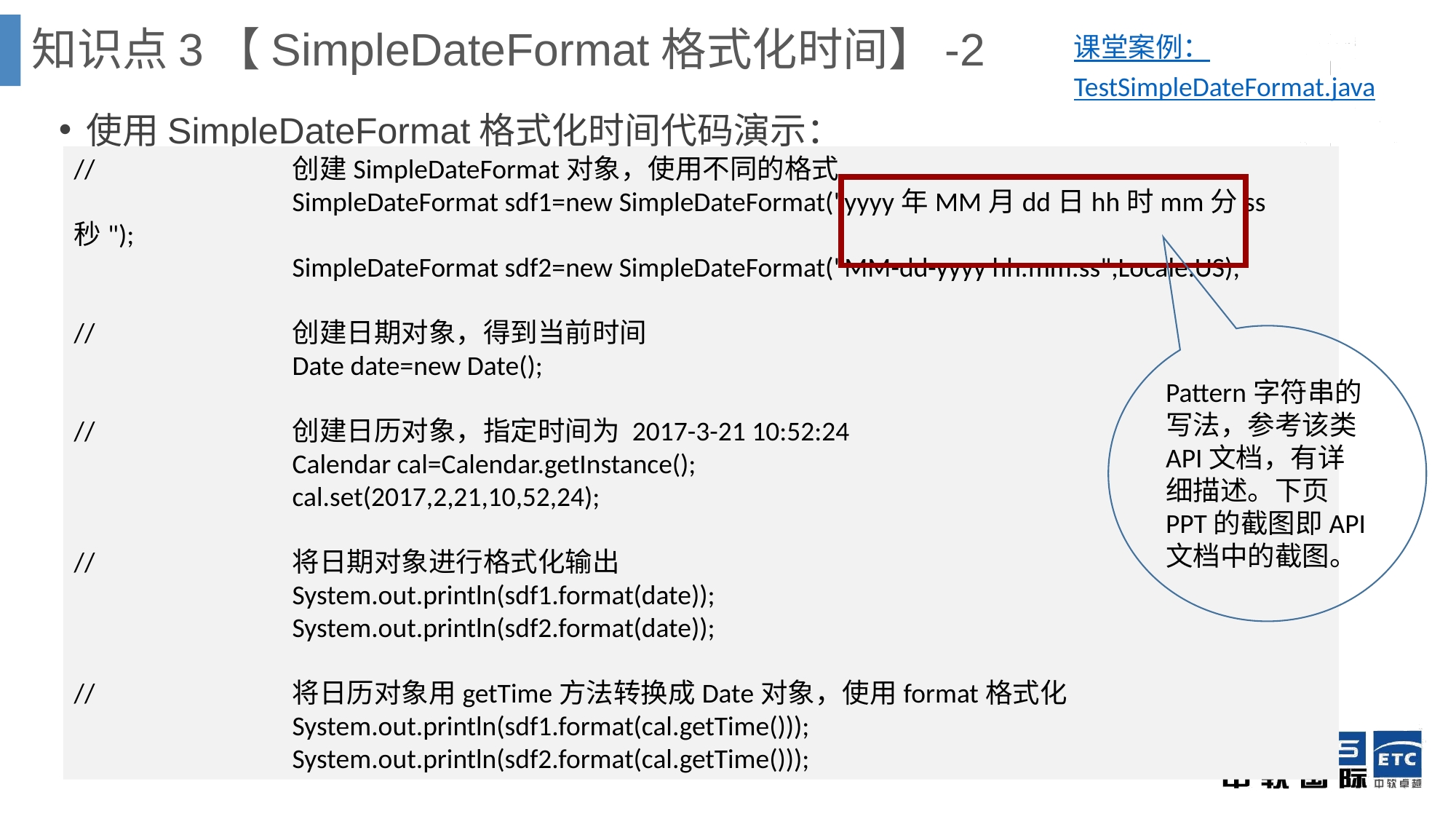

知识点3【SimpleDateFormat格式化时间】-2
课堂案例： TestSimpleDateFormat.java
使用SimpleDateFormat格式化时间代码演示：
//		创建SimpleDateFormat对象，使用不同的格式
		SimpleDateFormat sdf1=new SimpleDateFormat("yyyy年MM月dd日hh时mm分ss秒");
		SimpleDateFormat sdf2=new SimpleDateFormat("MM-dd-yyyy hh:mm:ss",Locale.US);

//		创建日期对象，得到当前时间
		Date date=new Date();

//		创建日历对象，指定时间为 2017-3-21 10:52:24
		Calendar cal=Calendar.getInstance();
		cal.set(2017,2,21,10,52,24);

//		将日期对象进行格式化输出
		System.out.println(sdf1.format(date));
		System.out.println(sdf2.format(date));

//		将日历对象用getTime方法转换成Date对象，使用format格式化
		System.out.println(sdf1.format(cal.getTime()));
		System.out.println(sdf2.format(cal.getTime()));

Pattern字符串的写法，参考该类API文档，有详细描述。下页PPT的截图即API文档中的截图。